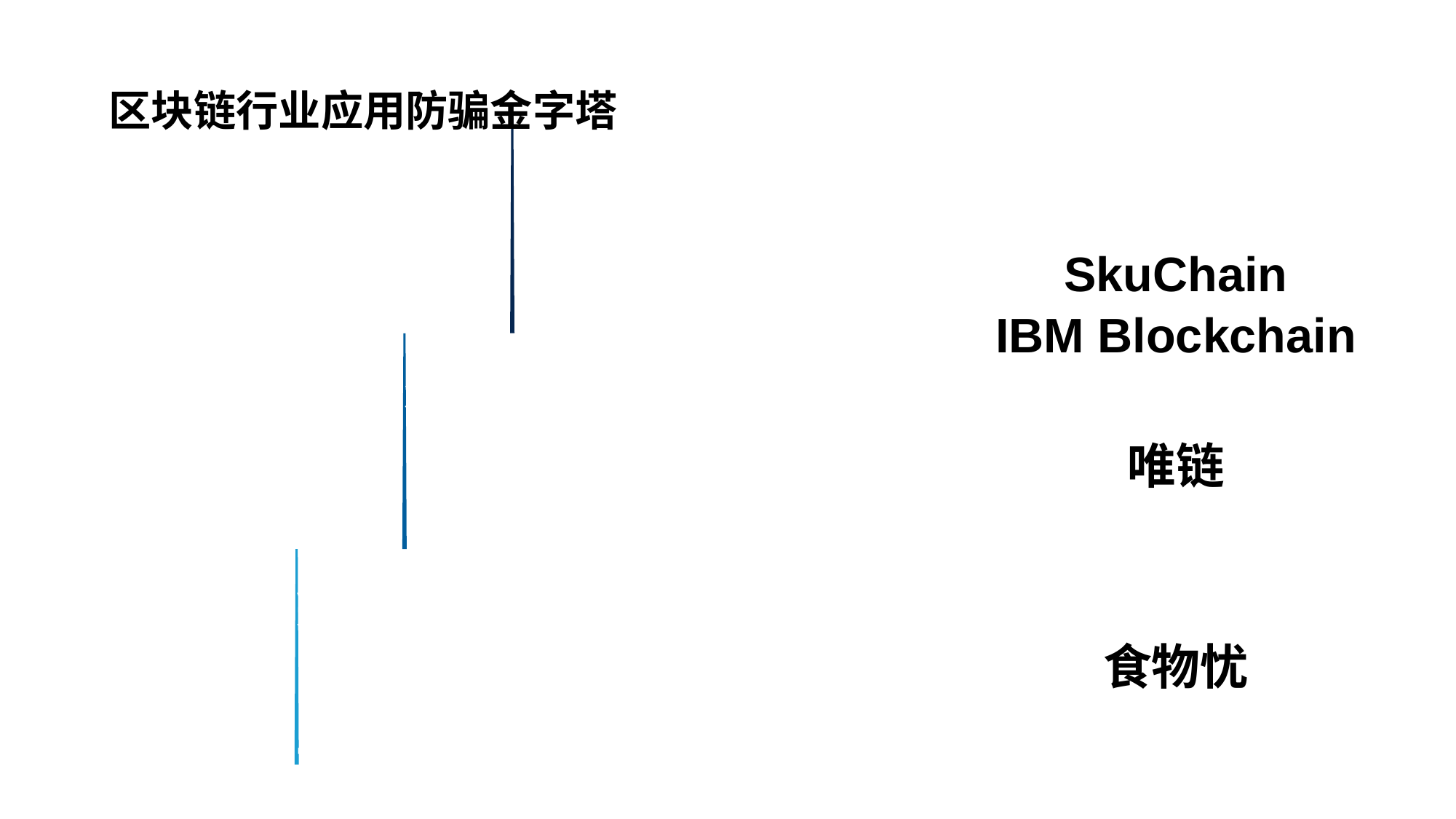

区块链行业应用防骗金字塔

脚踏
实地
SkuChain
IBM Blockchain
唯链
食物忧